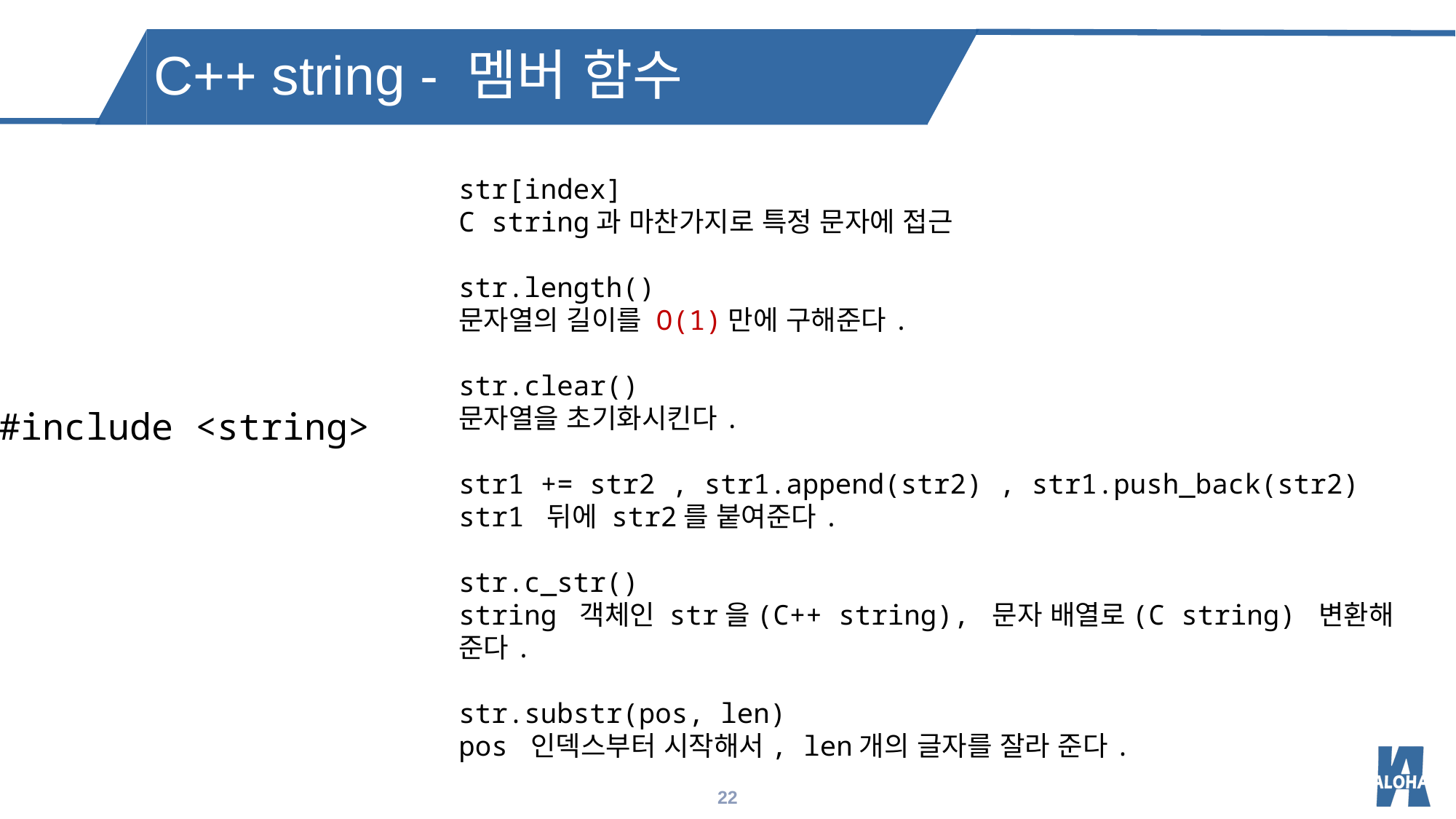

C++ string - 멤버 함수
str[index]
C string과 마찬가지로 특정 문자에 접근

str.length()
문자열의 길이를 O(1)만에 구해준다.

str.clear()
문자열을 초기화시킨다.

str1 += str2 , str1.append(str2) , str1.push_back(str2)
str1 뒤에 str2를 붙여준다.

str.c_str()
string 객체인 str을(C++ string), 문자 배열로(C string) 변환해 준다.

str.substr(pos, len)
pos 인덱스부터 시작해서, len개의 글자를 잘라 준다.
#include <string>
22